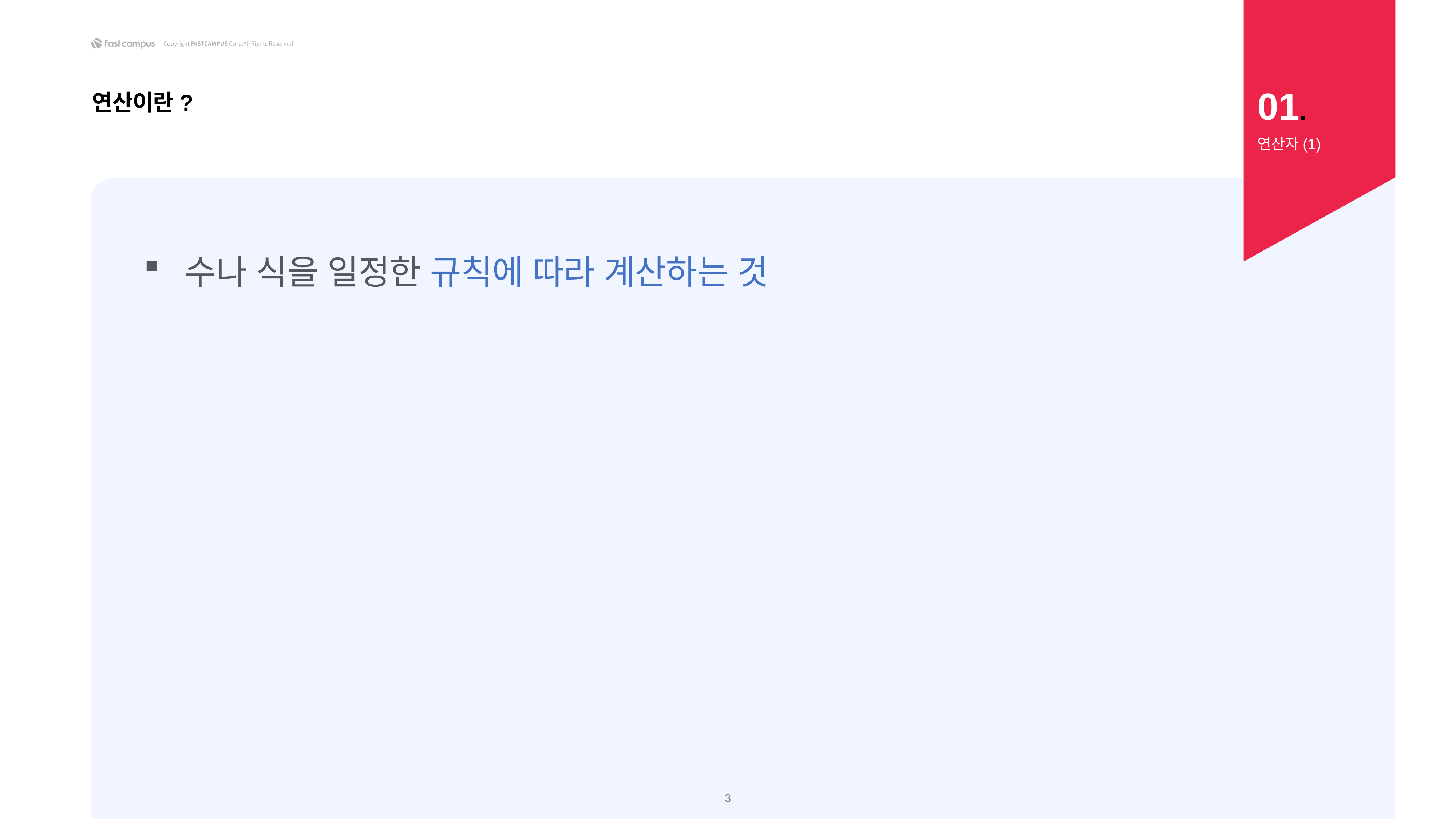

01.
연산이란?
연산자(1)
수나 식을 일정한 규칙에 따라 계산하는 것
3